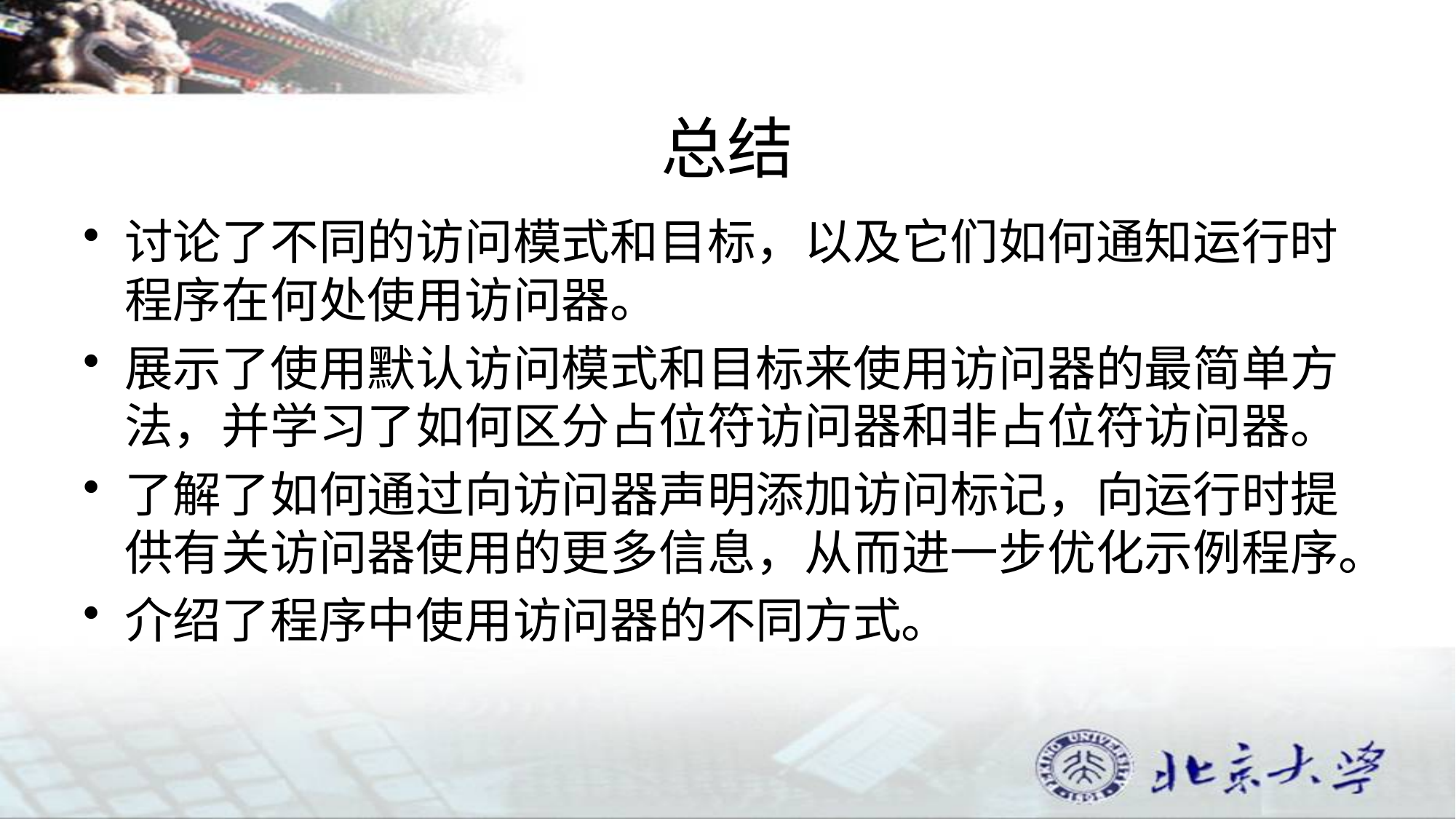

# 总结
讨论了不同的访问模式和目标，以及它们如何通知运行时程序在何处使用访问器。
展示了使用默认访问模式和目标来使用访问器的最简单方法，并学习了如何区分占位符访问器和非占位符访问器。
了解了如何通过向访问器声明添加访问标记，向运行时提供有关访问器使用的更多信息，从而进一步优化示例程序。
介绍了程序中使用访问器的不同方式。